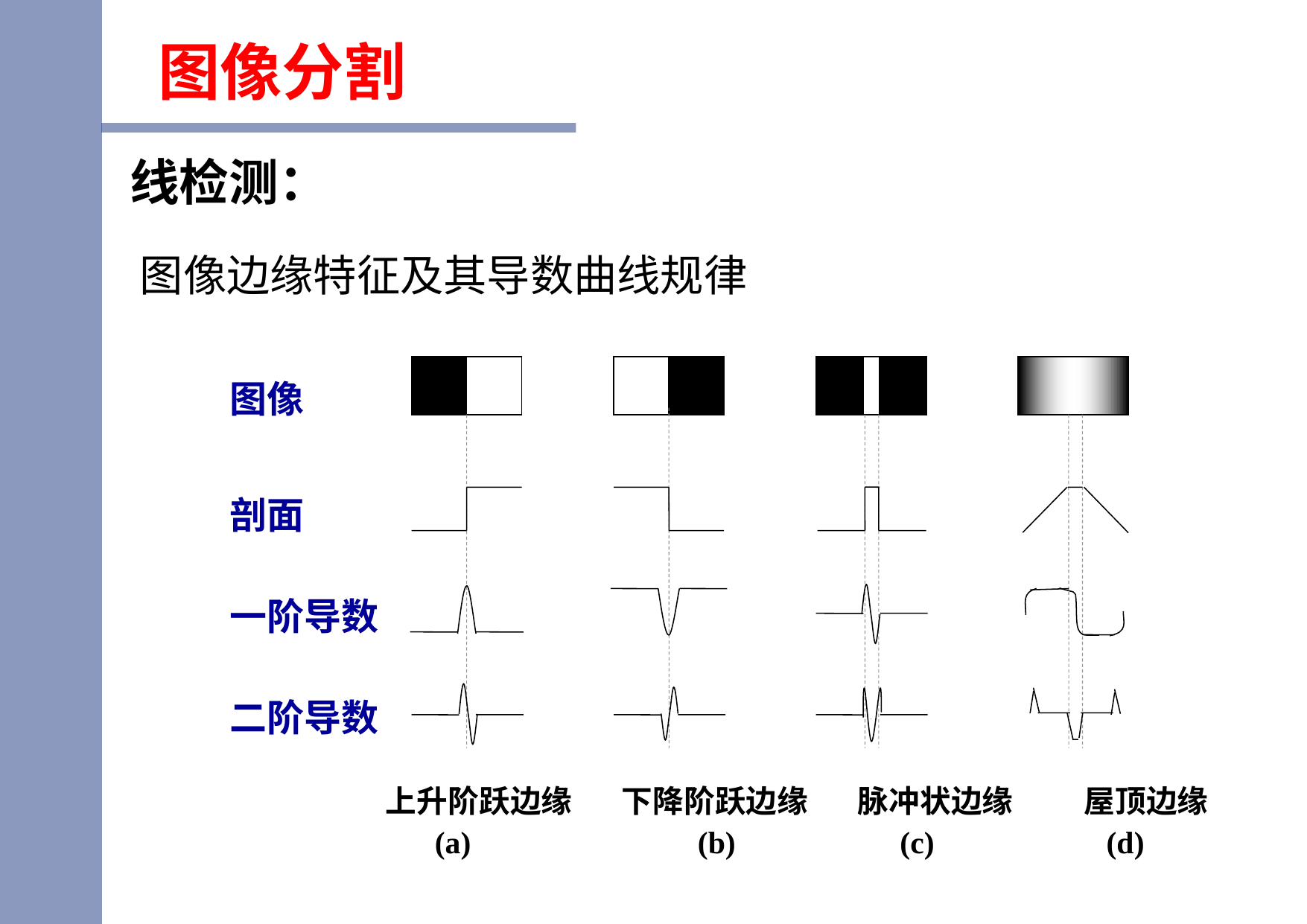

图像分割
线检测：
图像边缘特征及其导数曲线规律

图像

剖面

一阶导数

二阶导数

   上升阶跃边缘       下降阶跃边缘       脉冲状边缘          屋顶边缘
    (a)                             (b)                     (c)                      (d)